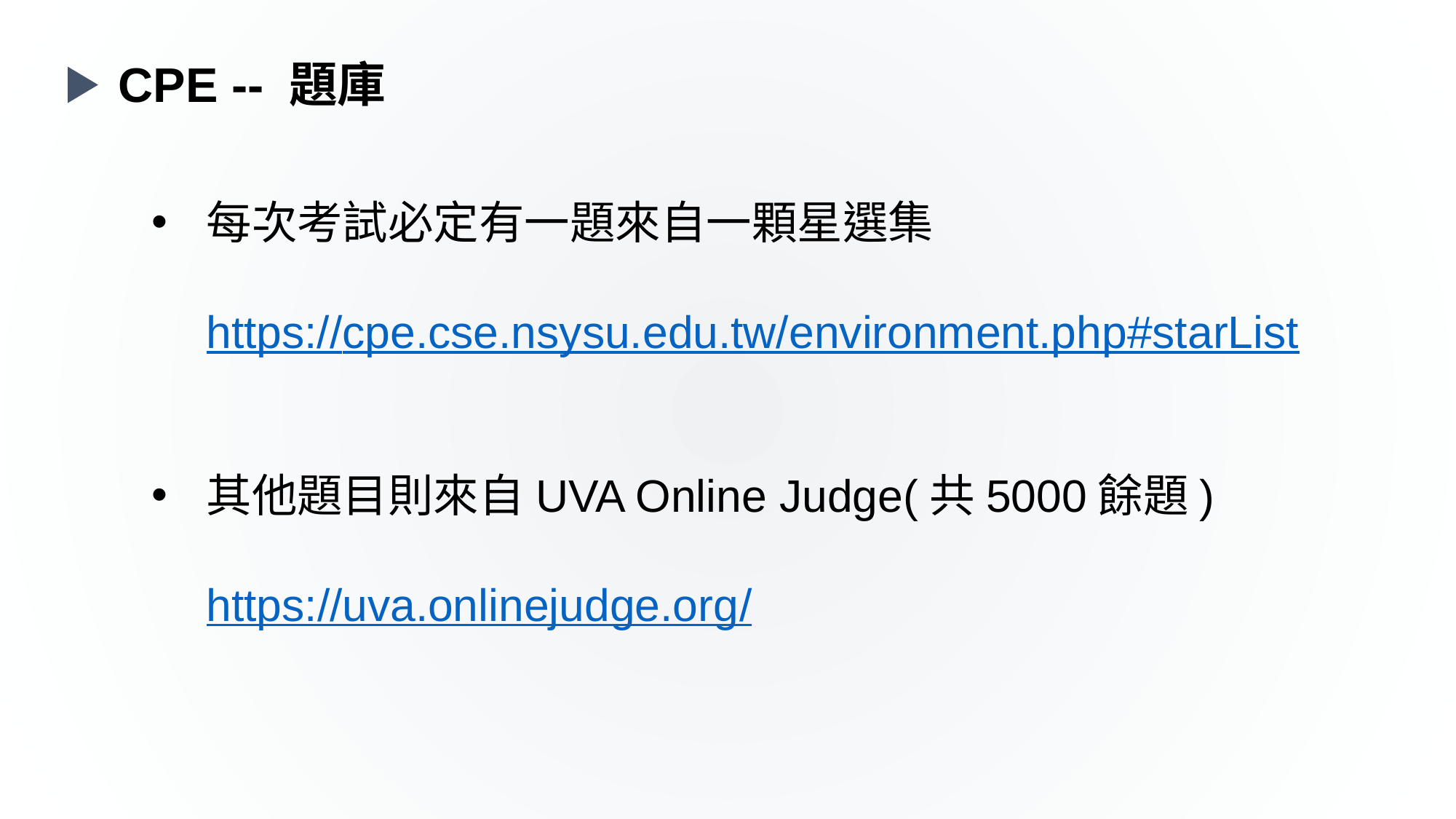

CPE -- 題庫

每次考試必定有一題來自一顆星選集

https://cpe.cse.nsysu.edu.tw/environment.php#starList

其他題目則來自UVA Online Judge(共5000餘題)

https://uva.onlinejudge.org/